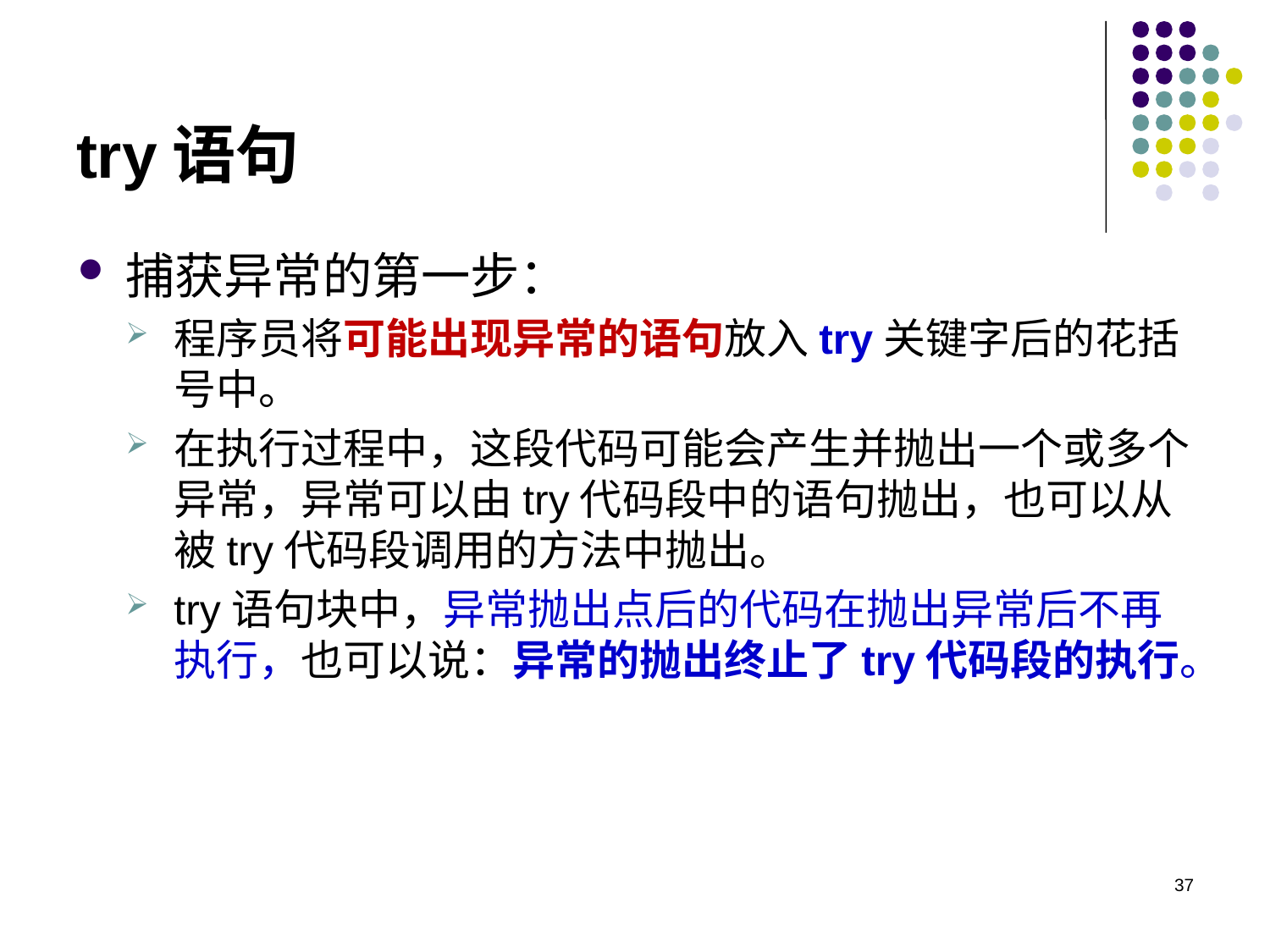

# try语句
捕获异常的第一步：
程序员将可能出现异常的语句放入try关键字后的花括号中。
在执行过程中，这段代码可能会产生并抛出一个或多个异常，异常可以由try代码段中的语句抛出，也可以从被try代码段调用的方法中抛出。
try语句块中，异常抛出点后的代码在抛出异常后不再执行，也可以说：异常的抛出终止了try代码段的执行。
37